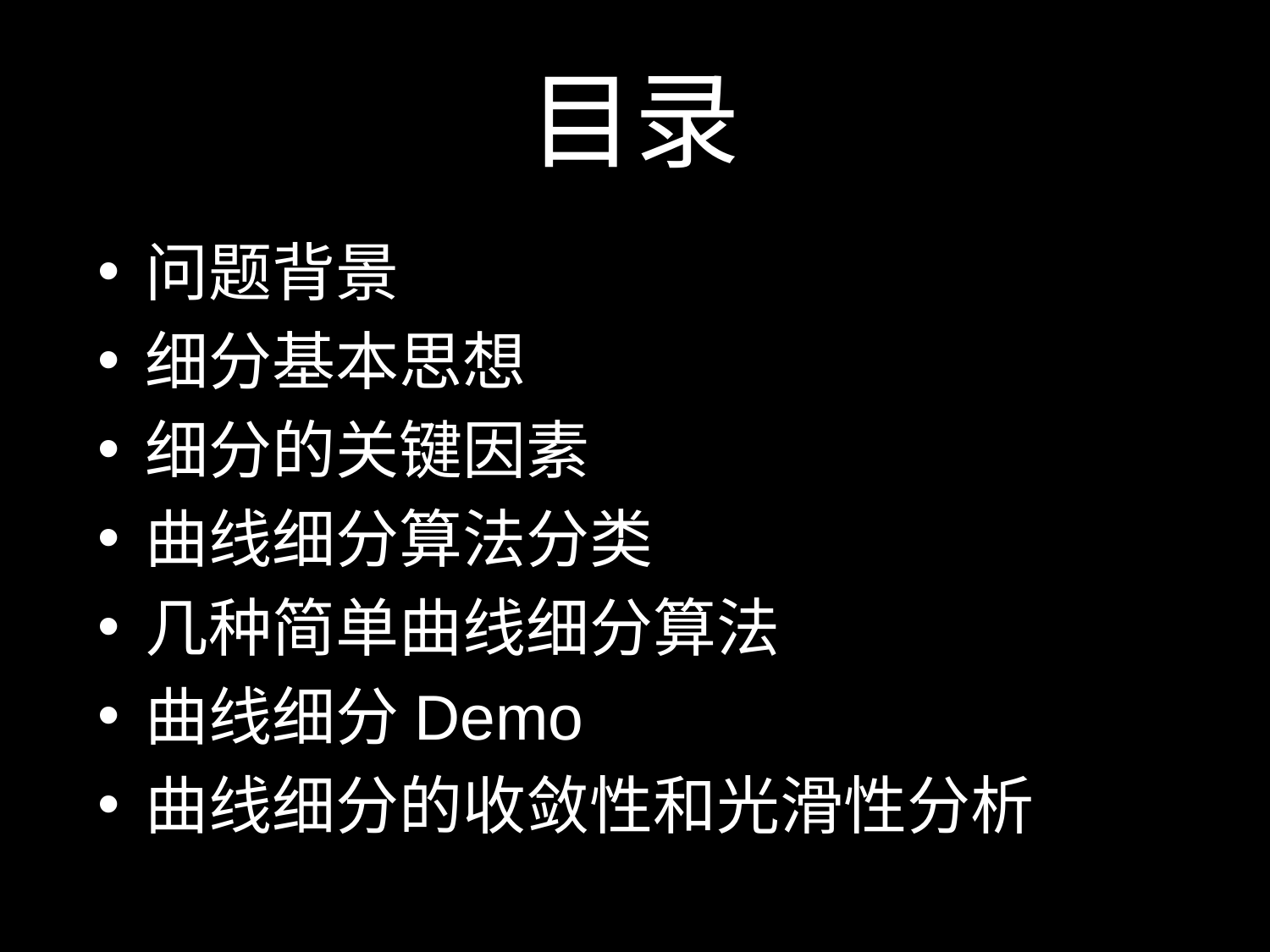

# 目录
问题背景
细分基本思想
细分的关键因素
曲线细分算法分类
几种简单曲线细分算法
曲线细分Demo
曲线细分的收敛性和光滑性分析